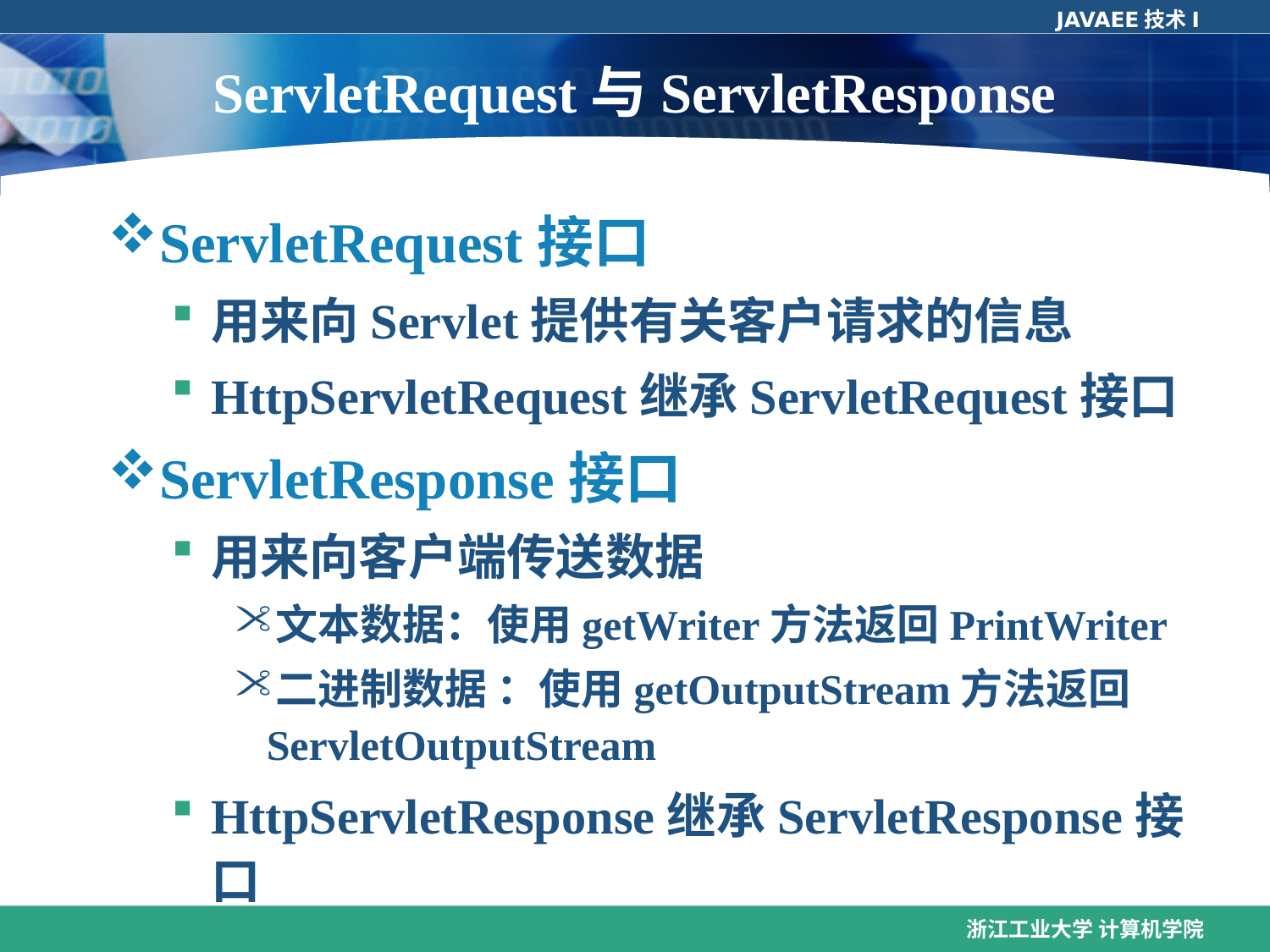

# ServletRequest与ServletResponse
ServletRequest接口
用来向Servlet提供有关客户请求的信息
HttpServletRequest继承ServletRequest接口
ServletResponse接口
用来向客户端传送数据
文本数据：使用getWriter方法返回PrintWriter
二进制数据 ：使用getOutputStream方法返回ServletOutputStream
HttpServletResponse继承ServletResponse接口